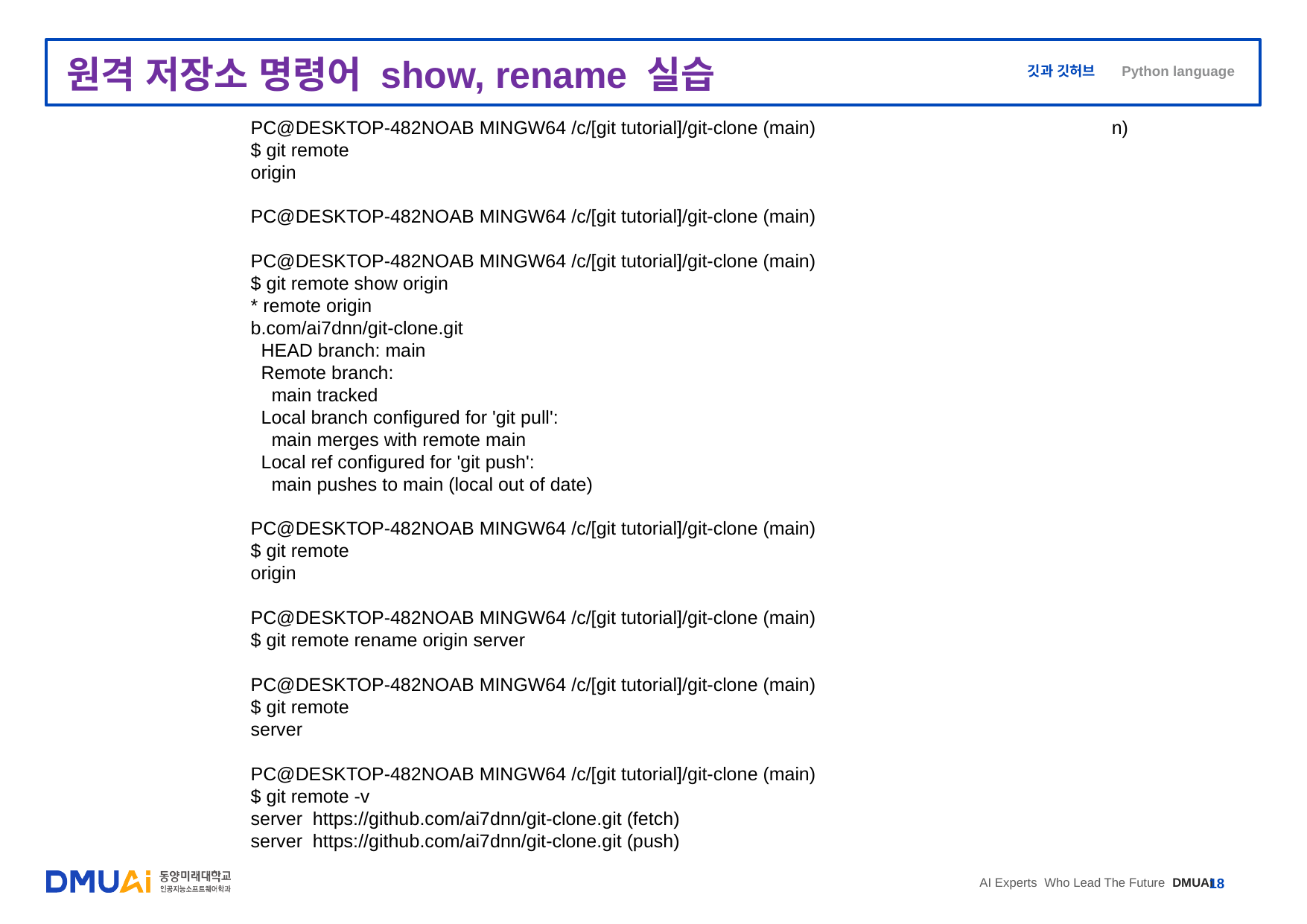

# 원격 저장소 명령어 show, rename 실습
PC@DESKTOP-482NOAB MINGW64 /c/[git tutorial]/git-clone (main)                                                         n)
$ git remote
origin

PC@DESKTOP-482NOAB MINGW64 /c/[git tutorial]/git-clone (main)

PC@DESKTOP-482NOAB MINGW64 /c/[git tutorial]/git-clone (main)
$ git remote show origin
* remote origin
b.com/ai7dnn/git-clone.git
  HEAD branch: main
  Remote branch:
    main tracked
  Local branch configured for 'git pull':
    main merges with remote main
  Local ref configured for 'git push':
    main pushes to main (local out of date)

PC@DESKTOP-482NOAB MINGW64 /c/[git tutorial]/git-clone (main)
$ git remote
origin

PC@DESKTOP-482NOAB MINGW64 /c/[git tutorial]/git-clone (main)
$ git remote rename origin server

PC@DESKTOP-482NOAB MINGW64 /c/[git tutorial]/git-clone (main)
$ git remote
server

PC@DESKTOP-482NOAB MINGW64 /c/[git tutorial]/git-clone (main)
$ git remote -v
server  https://github.com/ai7dnn/git-clone.git (fetch)
server  https://github.com/ai7dnn/git-clone.git (push)